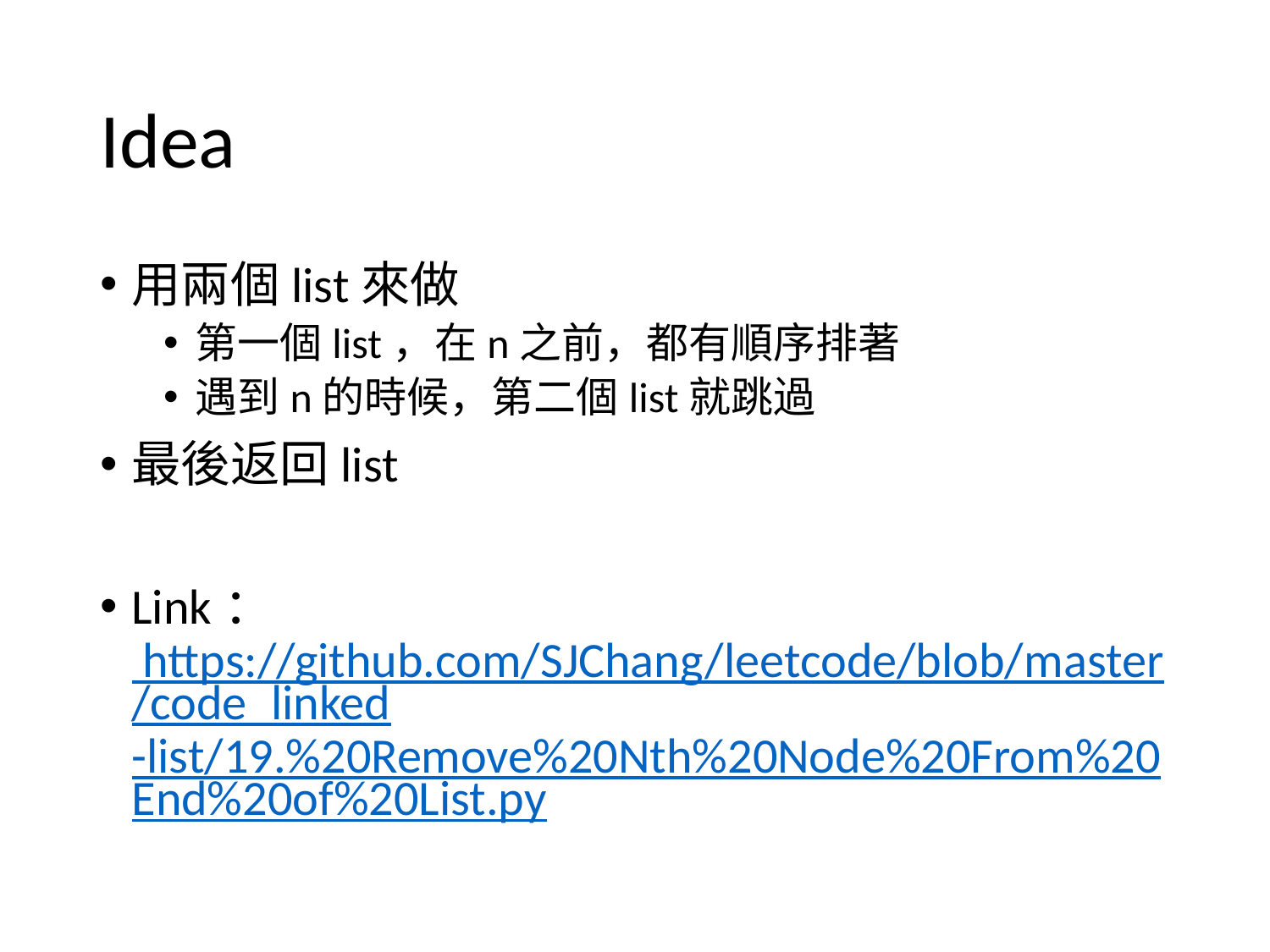

# Idea
用兩個list來做
第一個list，在n之前，都有順序排著
遇到n的時候，第二個list就跳過
最後返回list

Link： https://github.com/SJChang/leetcode/blob/master/code_linked-list/19.%20Remove%20Nth%20Node%20From%20End%20of%20List.py